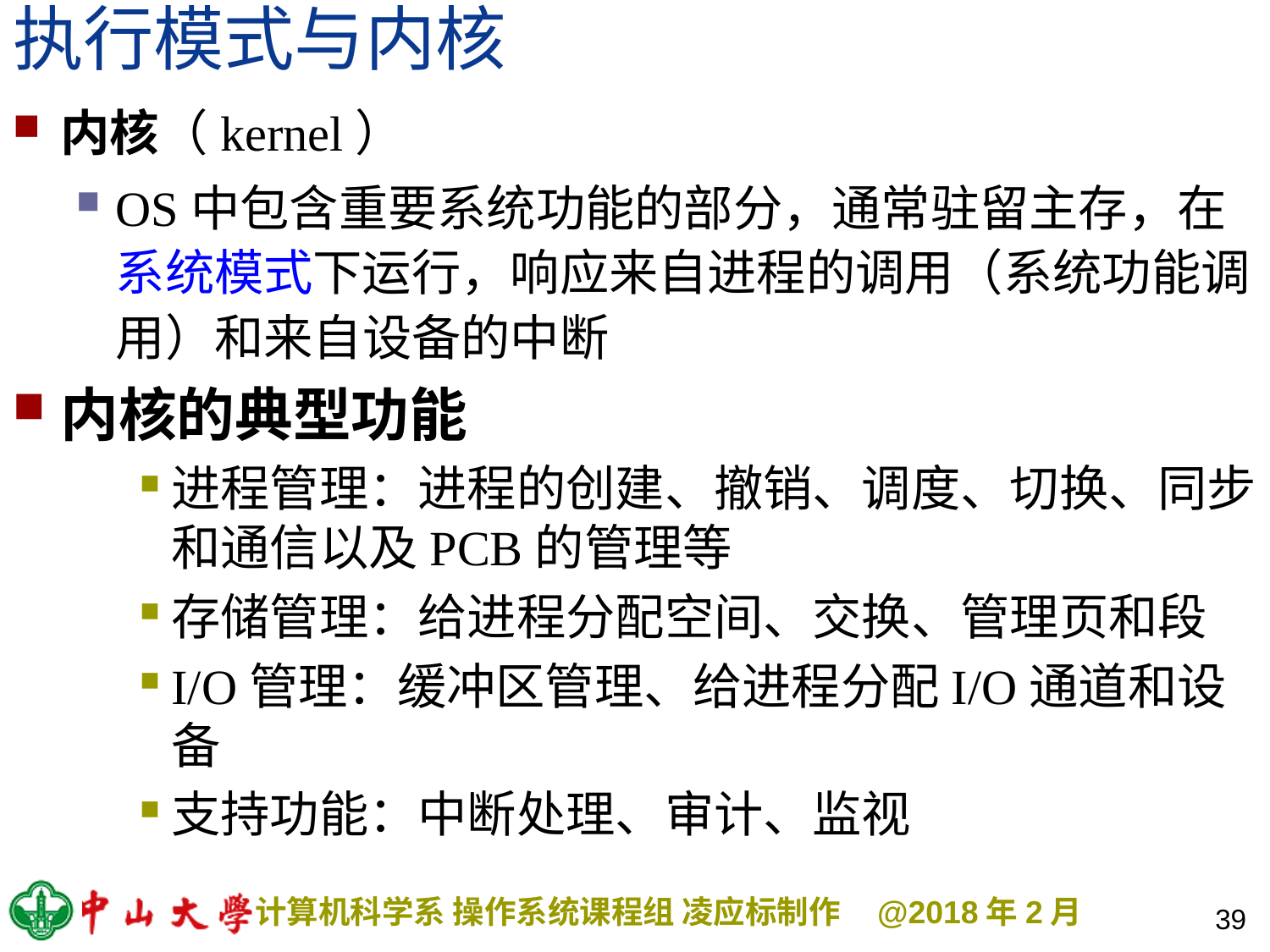

# 执行模式与内核
内核（kernel）
OS中包含重要系统功能的部分，通常驻留主存，在系统模式下运行，响应来自进程的调用（系统功能调用）和来自设备的中断
内核的典型功能
进程管理：进程的创建、撤销、调度、切换、同步和通信以及PCB的管理等
存储管理：给进程分配空间、交换、管理页和段
I/O管理：缓冲区管理、给进程分配I/O通道和设备
支持功能：中断处理、审计、监视
39